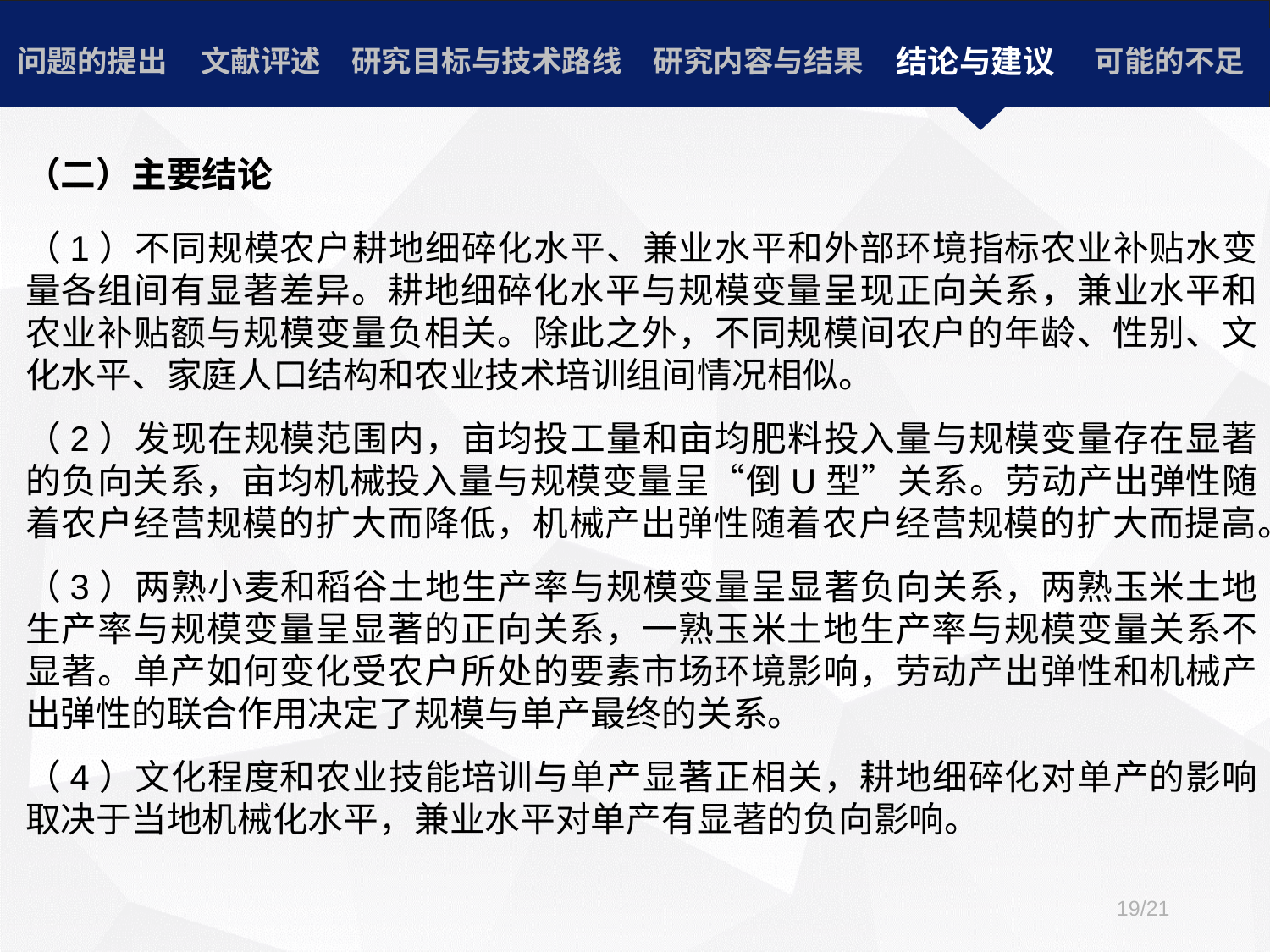

| 问题的提出 | 文献评述 | 研究目标与技术路线 | 研究内容与结果 | 结论与建议 | 可能的不足 |
| --- | --- | --- | --- | --- | --- |

（二）主要结论
（1）不同规模农户耕地细碎化水平、兼业水平和外部环境指标农业补贴水变量各组间有显著差异。耕地细碎化水平与规模变量呈现正向关系，兼业水平和农业补贴额与规模变量负相关。除此之外，不同规模间农户的年龄、性别、文化水平、家庭人口结构和农业技术培训组间情况相似。
（2）发现在规模范围内，亩均投工量和亩均肥料投入量与规模变量存在显著的负向关系，亩均机械投入量与规模变量呈“倒U型”关系。劳动产出弹性随着农户经营规模的扩大而降低，机械产出弹性随着农户经营规模的扩大而提高。
（3）两熟小麦和稻谷土地生产率与规模变量呈显著负向关系，两熟玉米土地生产率与规模变量呈显著的正向关系，一熟玉米土地生产率与规模变量关系不显著。单产如何变化受农户所处的要素市场环境影响，劳动产出弹性和机械产出弹性的联合作用决定了规模与单产最终的关系。
（4）文化程度和农业技能培训与单产显著正相关，耕地细碎化对单产的影响取决于当地机械化水平，兼业水平对单产有显著的负向影响。
19/21